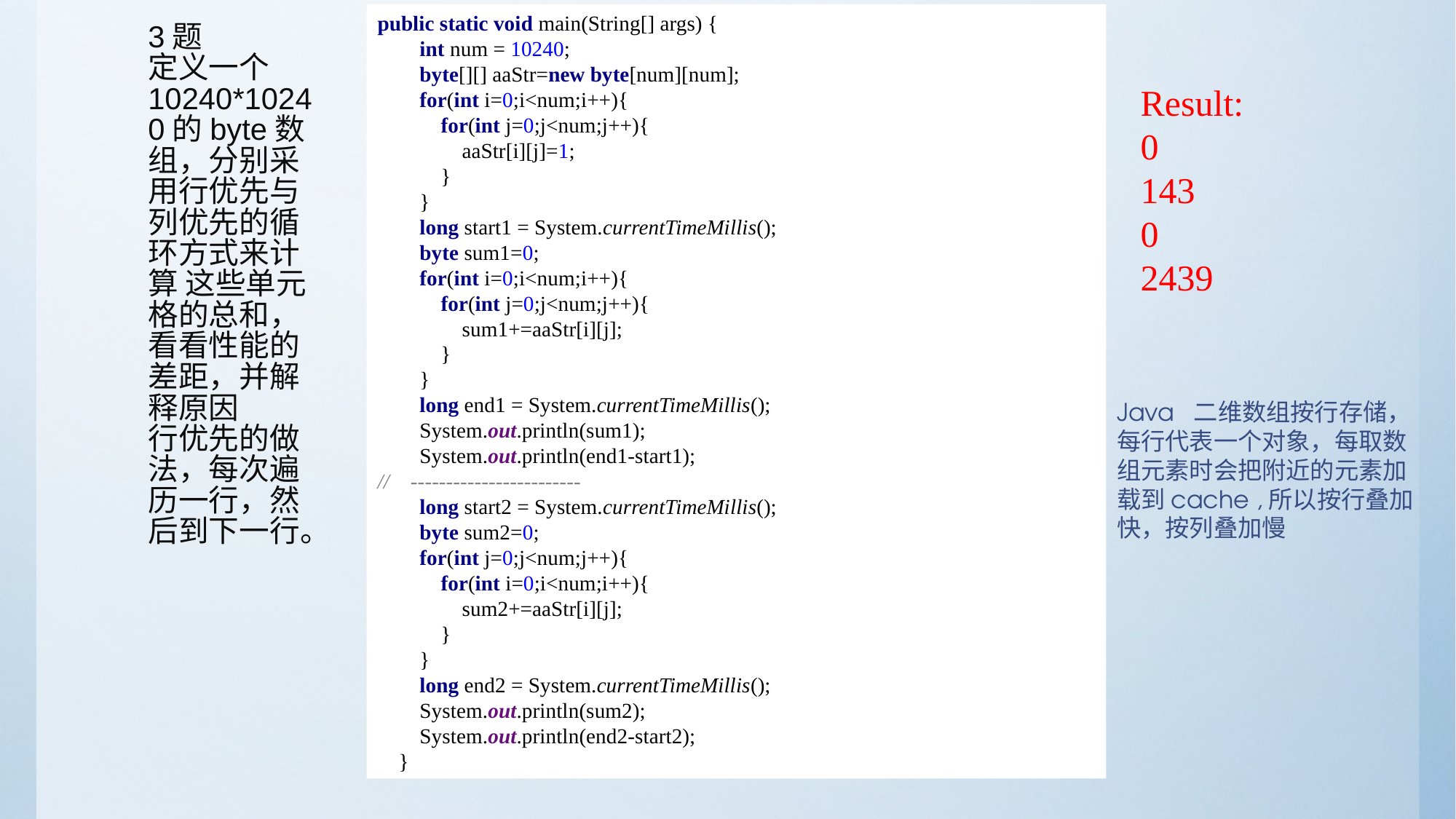

public static void main(String[] args) {
        int num = 10240;
        byte[][] aaStr=new byte[num][num];
        for(int i=0;i<num;i++){
            for(int j=0;j<num;j++){
                aaStr[i][j]=1;
            }
        }
        long start1 = System.currentTimeMillis();
        byte sum1=0;
        for(int i=0;i<num;i++){
            for(int j=0;j<num;j++){
                sum1+=aaStr[i][j];
            }
        }
        long end1 = System.currentTimeMillis();
        System.out.println(sum1);
        System.out.println(end1-start1);
//    ------------------------
        long start2 = System.currentTimeMillis();
        byte sum2=0;
        for(int j=0;j<num;j++){
            for(int i=0;i<num;i++){
                sum2+=aaStr[i][j];
            }
        }
        long end2 = System.currentTimeMillis();
        System.out.println(sum2);
        System.out.println(end2-start2);
    }

Result:
0
143
0
2439
# 3题 定义一个10240*10240的byte数组，分别采用行优先与列优先的循环方式来计算 这些单元格的总和，看看性能的差距，并解释原因 行优先的做法，每次遍历一行，然后到下一行。
Java  二维数组按行存储，每行代表一个对象，每取数组元素时会把附近的元素加载到cache ,所以按行叠加快，按列叠加慢